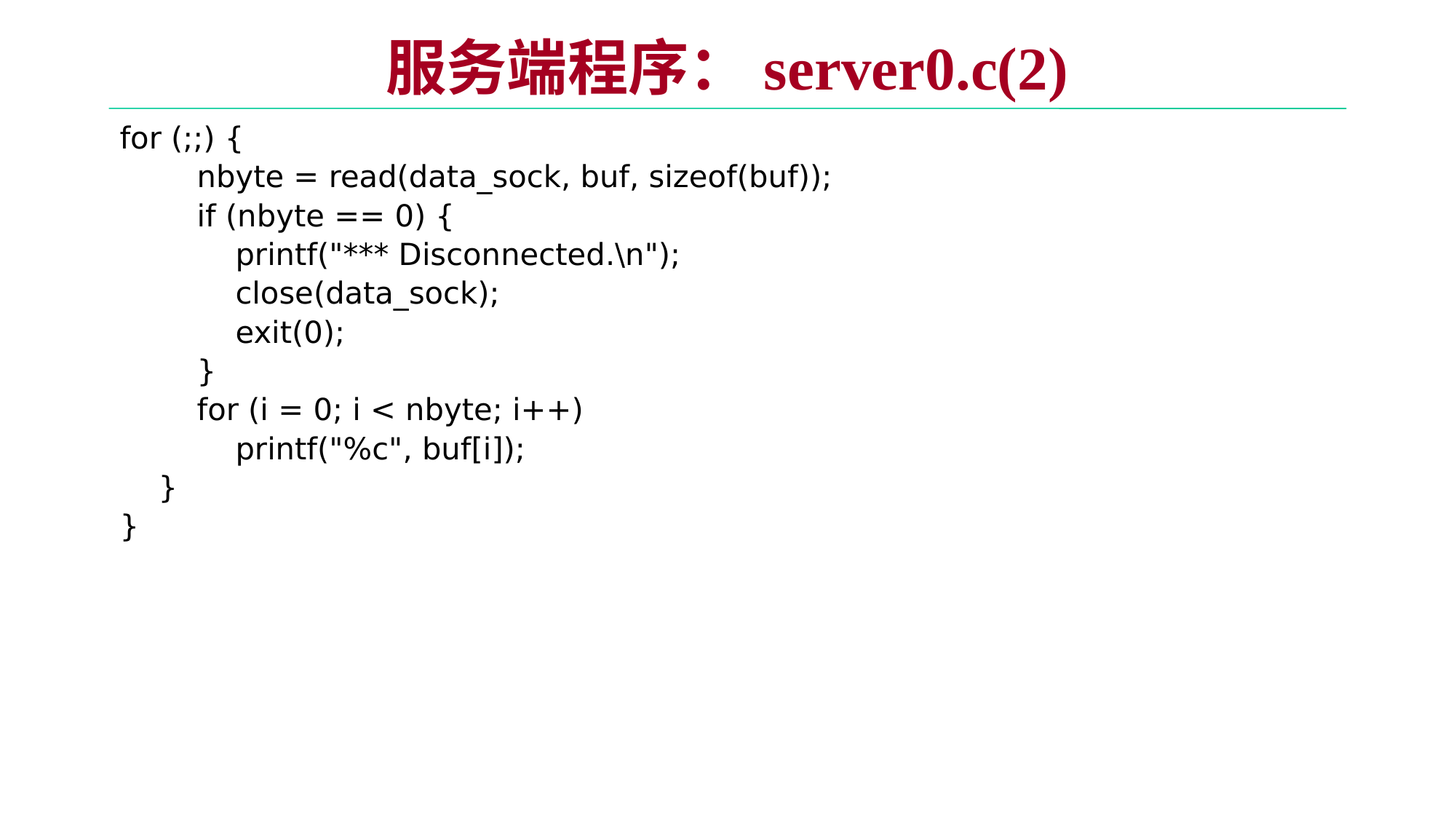

# 服务端程序：server0.c(2)
for (;;) {
        nbyte = read(data_sock, buf, sizeof(buf));
        if (nbyte == 0) {
            printf("*** Disconnected.\n");
            close(data_sock);
            exit(0);
        }
        for (i = 0; i < nbyte; i++)
            printf("%c", buf[i]);
    }
}